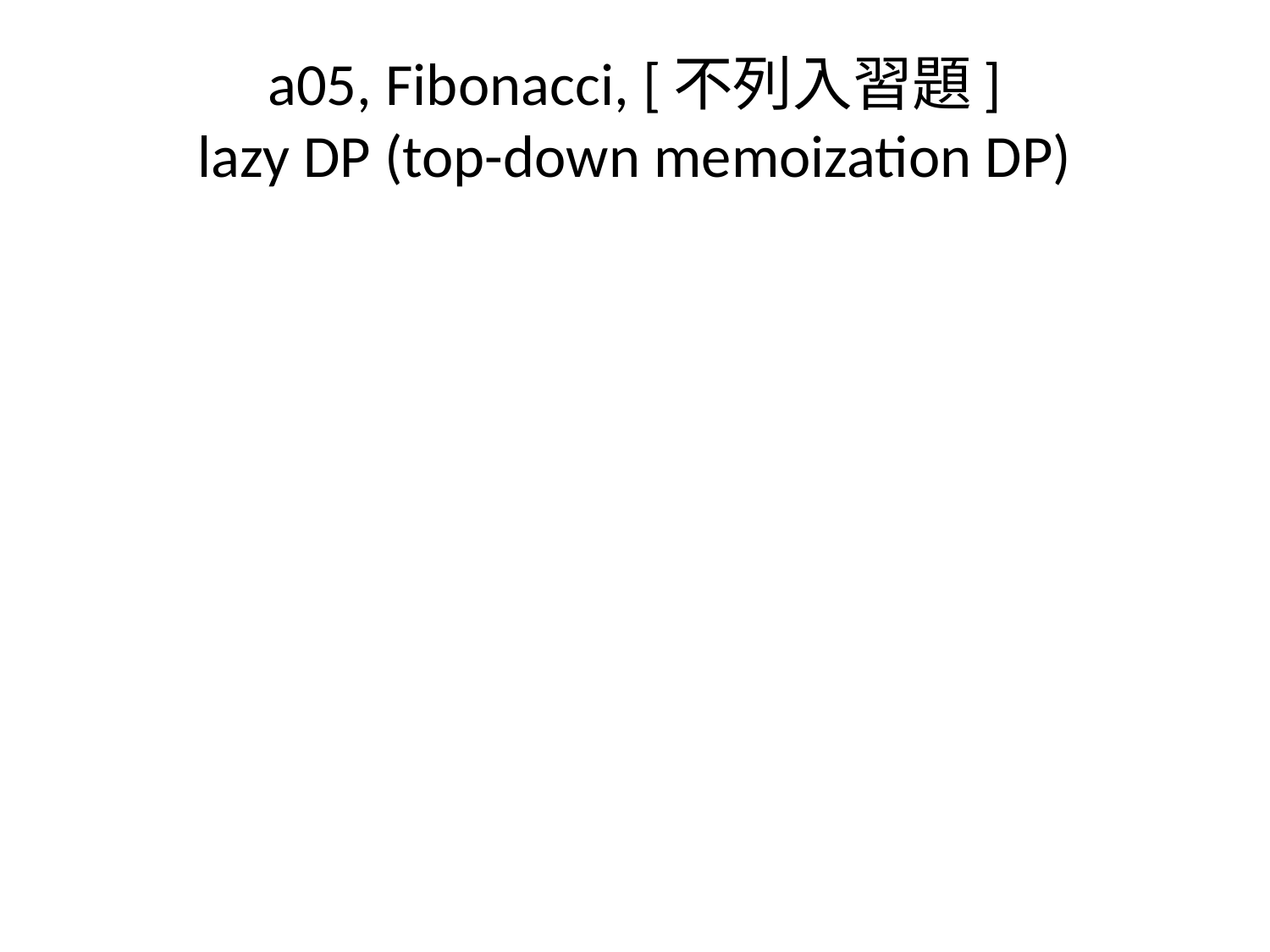

# a05, Fibonacci, [不列入習題] lazy DP (top-down memoization DP)